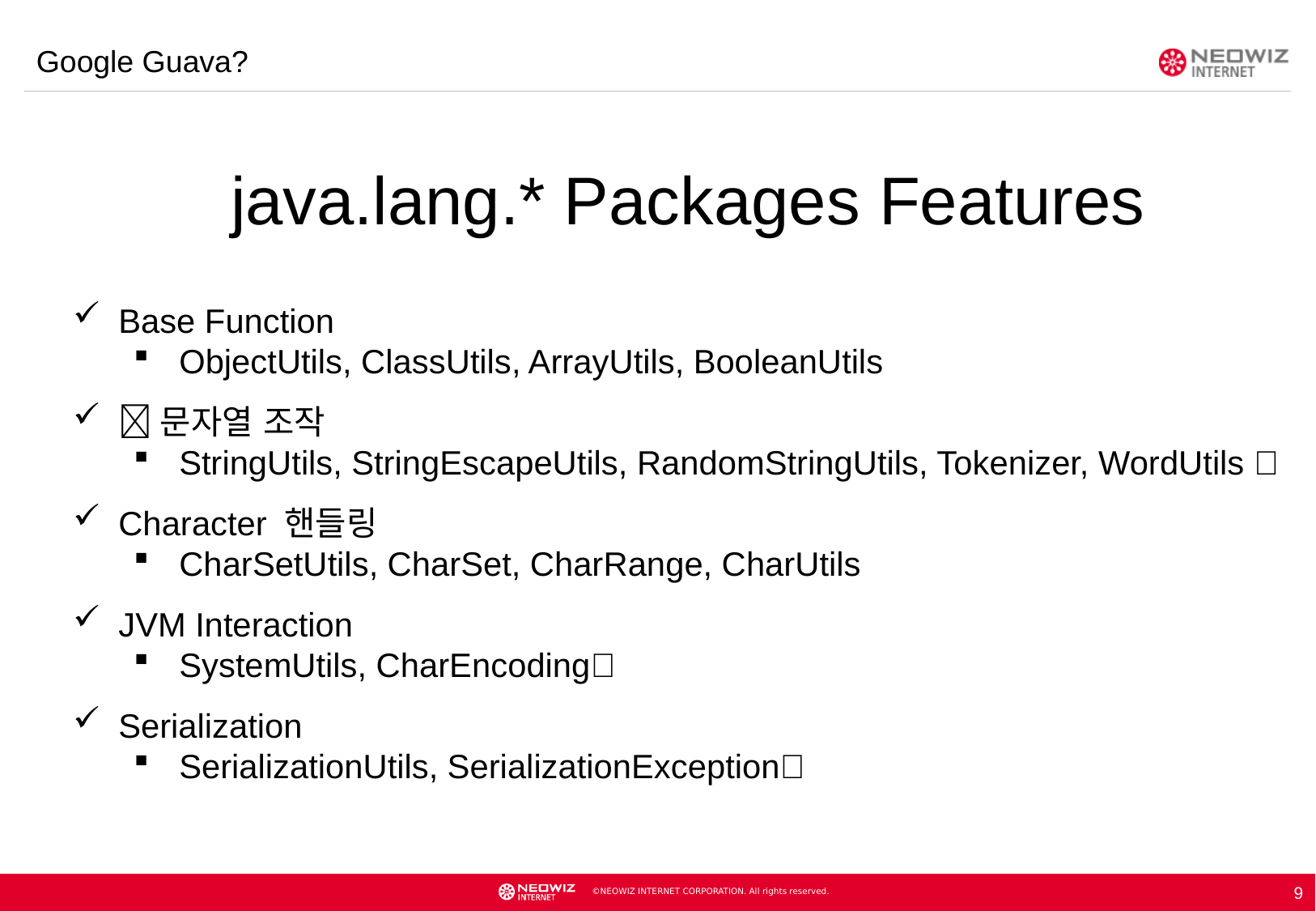

Google Guava?

java.lang.* Packages Features

Base Function
ObjectUtils, ClassUtils, ArrayUtils, BooleanUtils

􏰀문자열 조작
StringUtils, StringEscapeUtils, RandomStringUtils, Tokenizer, WordUtils 􏰀

Character 핸들링
CharSetUtils, CharSet, CharRange, CharUtils

JVM Interaction
SystemUtils, CharEncoding􏰀

Serialization
SerializationUtils, SerializationException􏰀

9